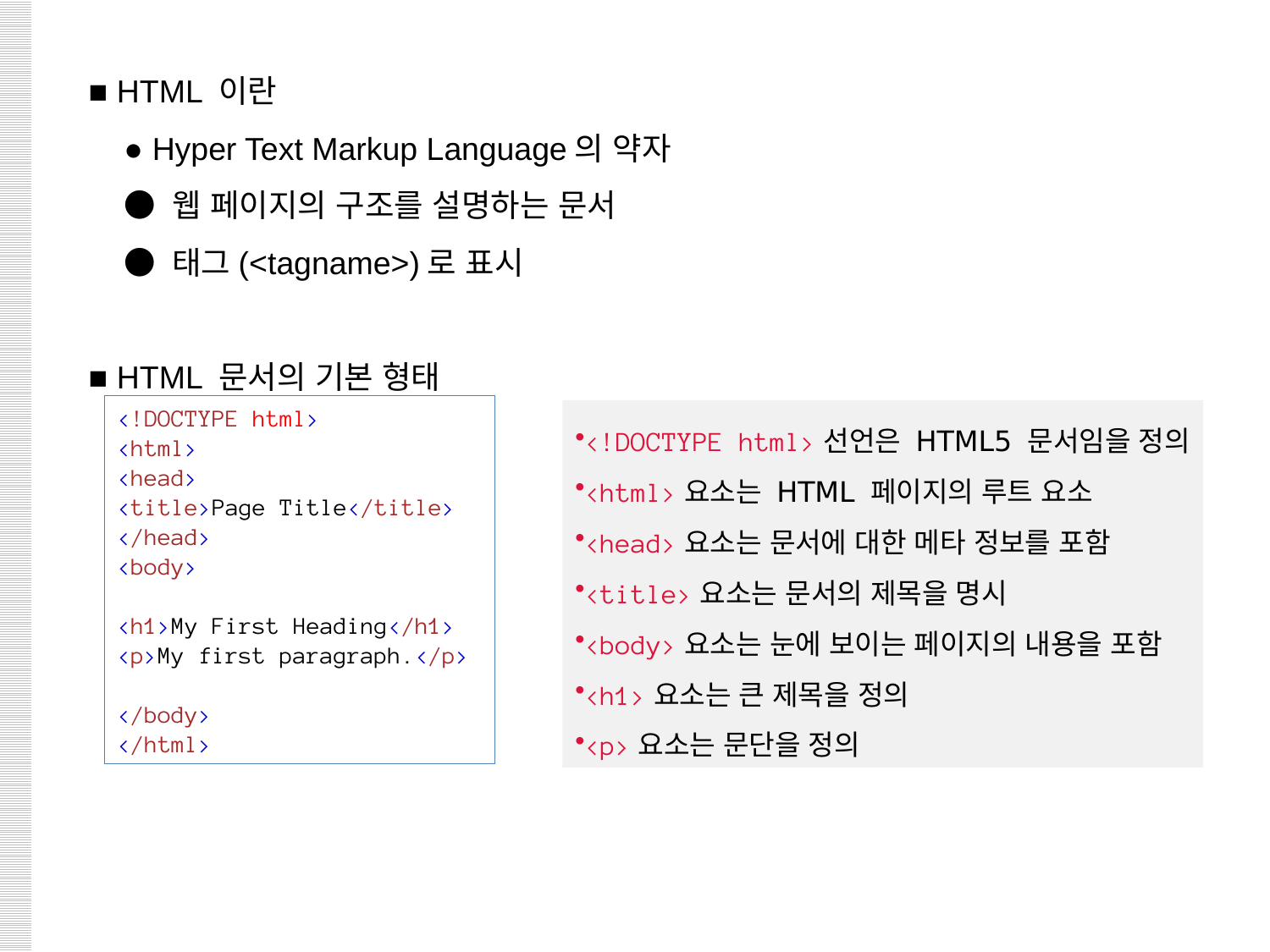

■ HTML 이란
    ● Hyper Text Markup Language의 약자
    ● 웹 페이지의 구조를 설명하는 문서
    ● 태그(<tagname>)로 표시

■ HTML 문서의 기본 형태

<!DOCTYPE html>
<html>
<head>
<title>Page Title</title>
</head>
<body>
<h1>My First Heading</h1>
<p>My first paragraph.</p>
</body>
</html>
<!DOCTYPE html>선언은 HTML5 문서임을 정의
<html>요소는 HTML 페이지의 루트 요소
<head>요소는 문서에 대한 메타 정보를 포함
<title>요소는 문서의 제목을 명시
<body>요소는 눈에 보이는 페이지의 내용을 포함
<h1>요소는 큰 제목을 정의
<p>요소는 문단을 정의